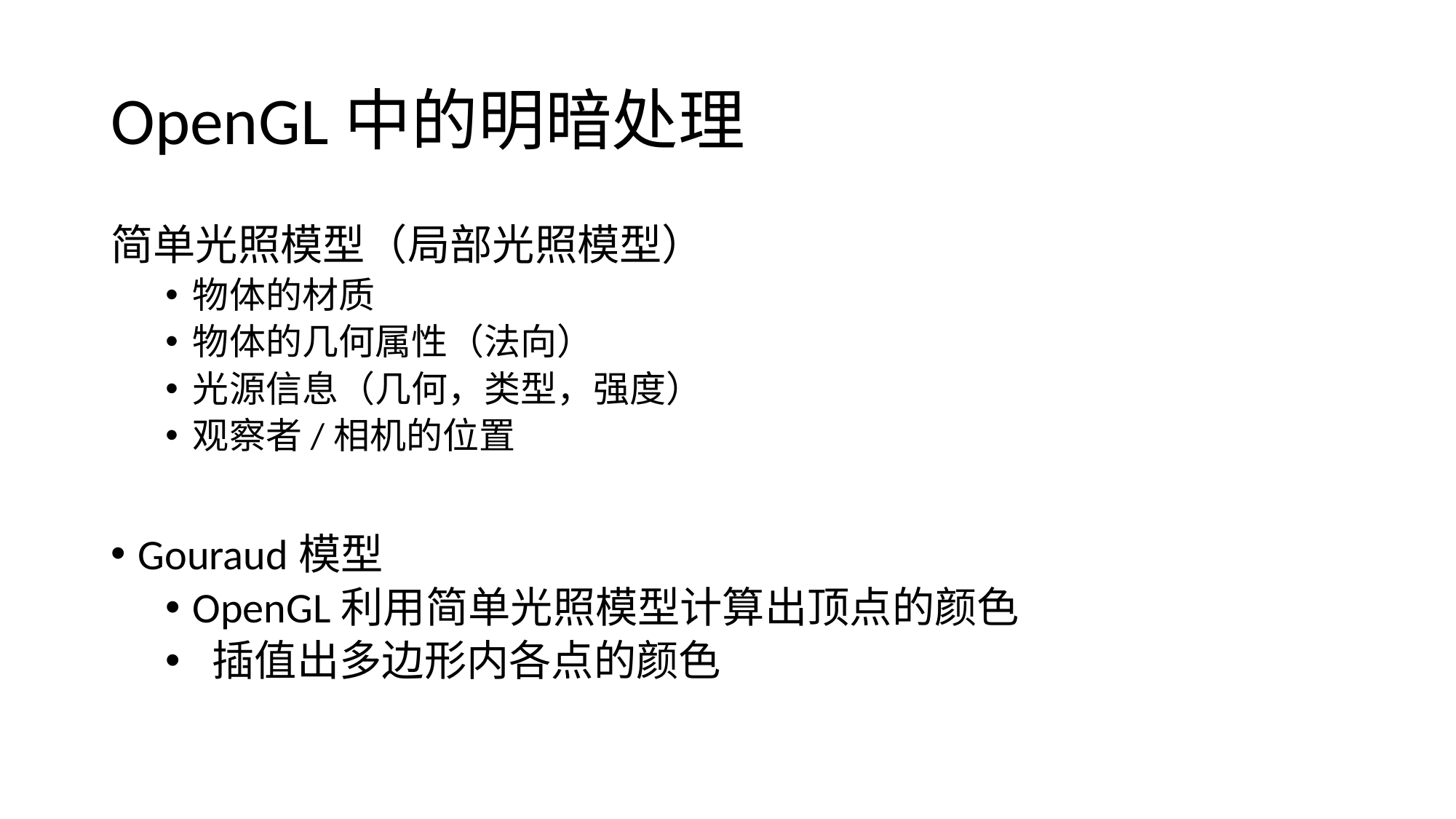

# OpenGL中的明暗处理
简单光照模型（局部光照模型）
物体的材质
物体的几何属性（法向）
光源信息（几何，类型，强度）
观察者/相机的位置

Gouraud模型
OpenGL利用简单光照模型计算出顶点的颜色
 插值出多边形内各点的颜色